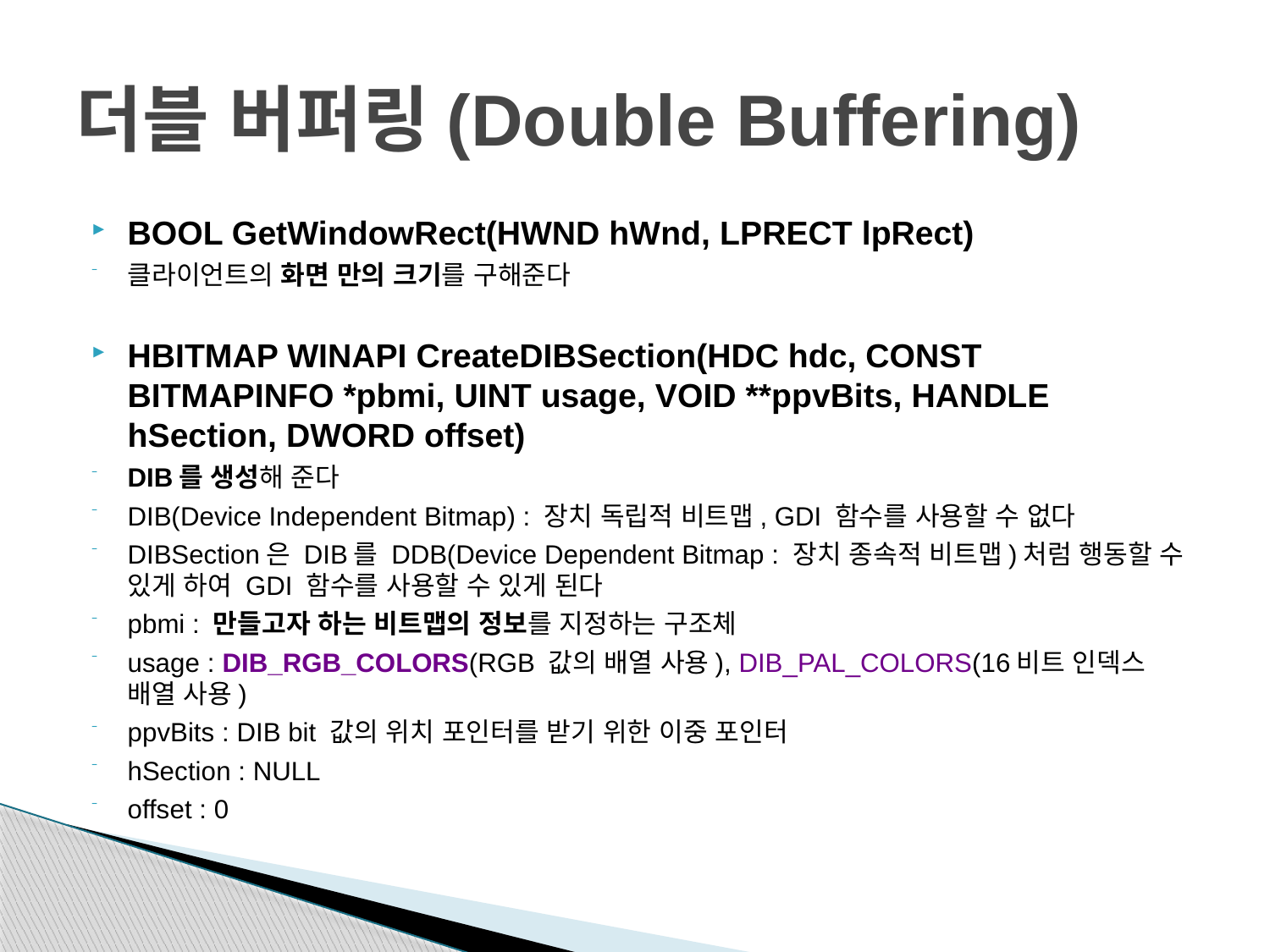

# 더블 버퍼링(Double Buffering)
BOOL GetWindowRect(HWND hWnd, LPRECT lpRect)
클라이언트의 화면 만의 크기를 구해준다

HBITMAP WINAPI CreateDIBSection(HDC hdc, CONST BITMAPINFO *pbmi, UINT usage, VOID **ppvBits, HANDLE hSection, DWORD offset)
DIB를 생성해 준다
DIB(Device Independent Bitmap) : 장치 독립적 비트맵, GDI 함수를 사용할 수 없다
DIBSection은 DIB를 DDB(Device Dependent Bitmap : 장치 종속적 비트맵)처럼 행동할 수 있게 하여 GDI 함수를 사용할 수 있게 된다
pbmi : 만들고자 하는 비트맵의 정보를 지정하는 구조체
usage : DIB_RGB_COLORS(RGB 값의 배열 사용), DIB_PAL_COLORS(16비트 인덱스 배열 사용)
ppvBits : DIB bit 값의 위치 포인터를 받기 위한 이중 포인터
hSection : NULL
offset : 0